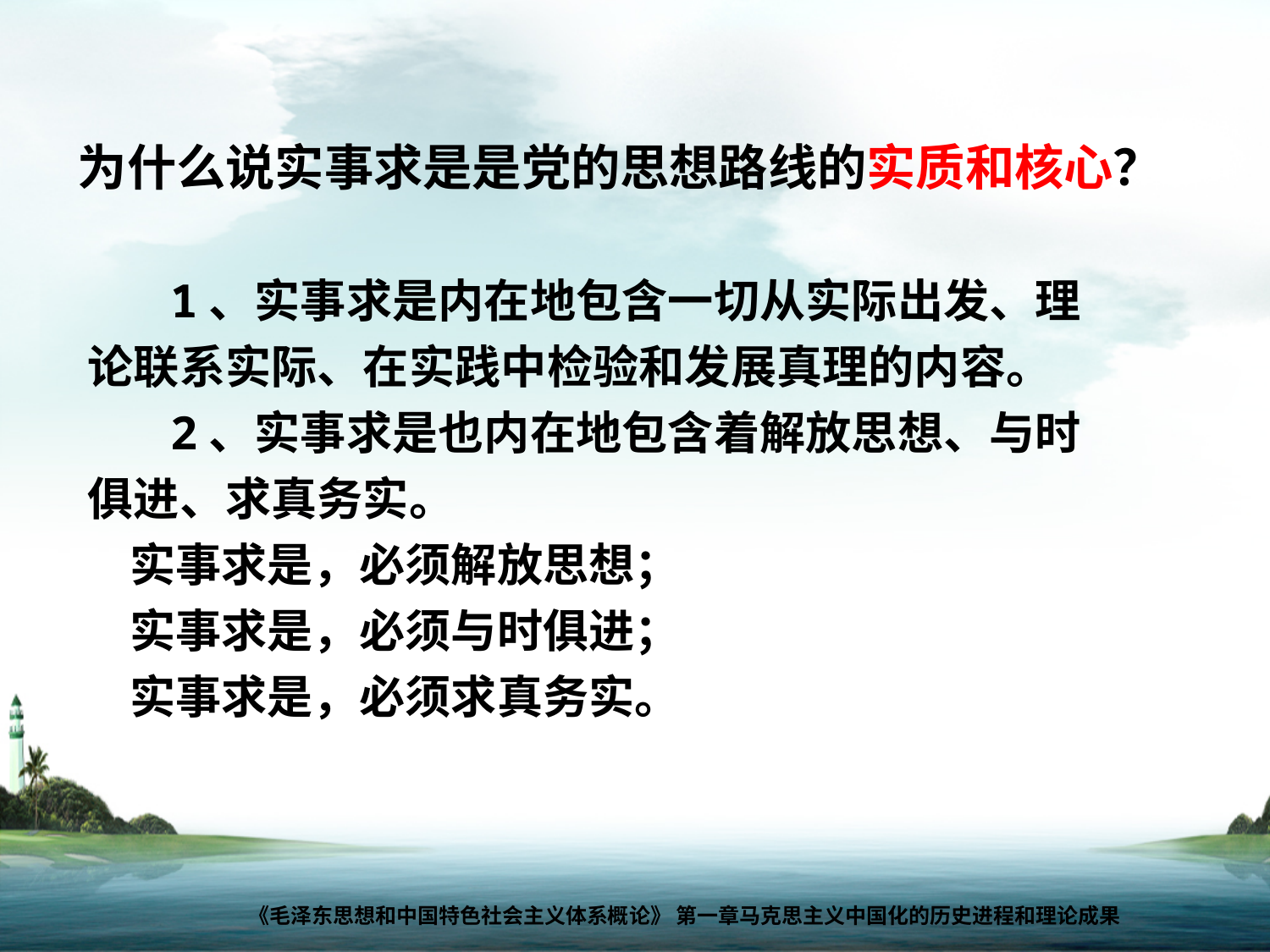

为什么说实事求是是党的思想路线的实质和核心？

   1、实事求是内在地包含一切从实际出发、理论联系实际、在实践中检验和发展真理的内容。
   2、实事求是也内在地包含着解放思想、与时俱进、求真务实。
   实事求是，必须解放思想；
   实事求是，必须与时俱进；
   实事求是，必须求真务实。

《毛泽东思想和中国特色社会主义体系概论》 第一章马克思主义中国化的历史进程和理论成果